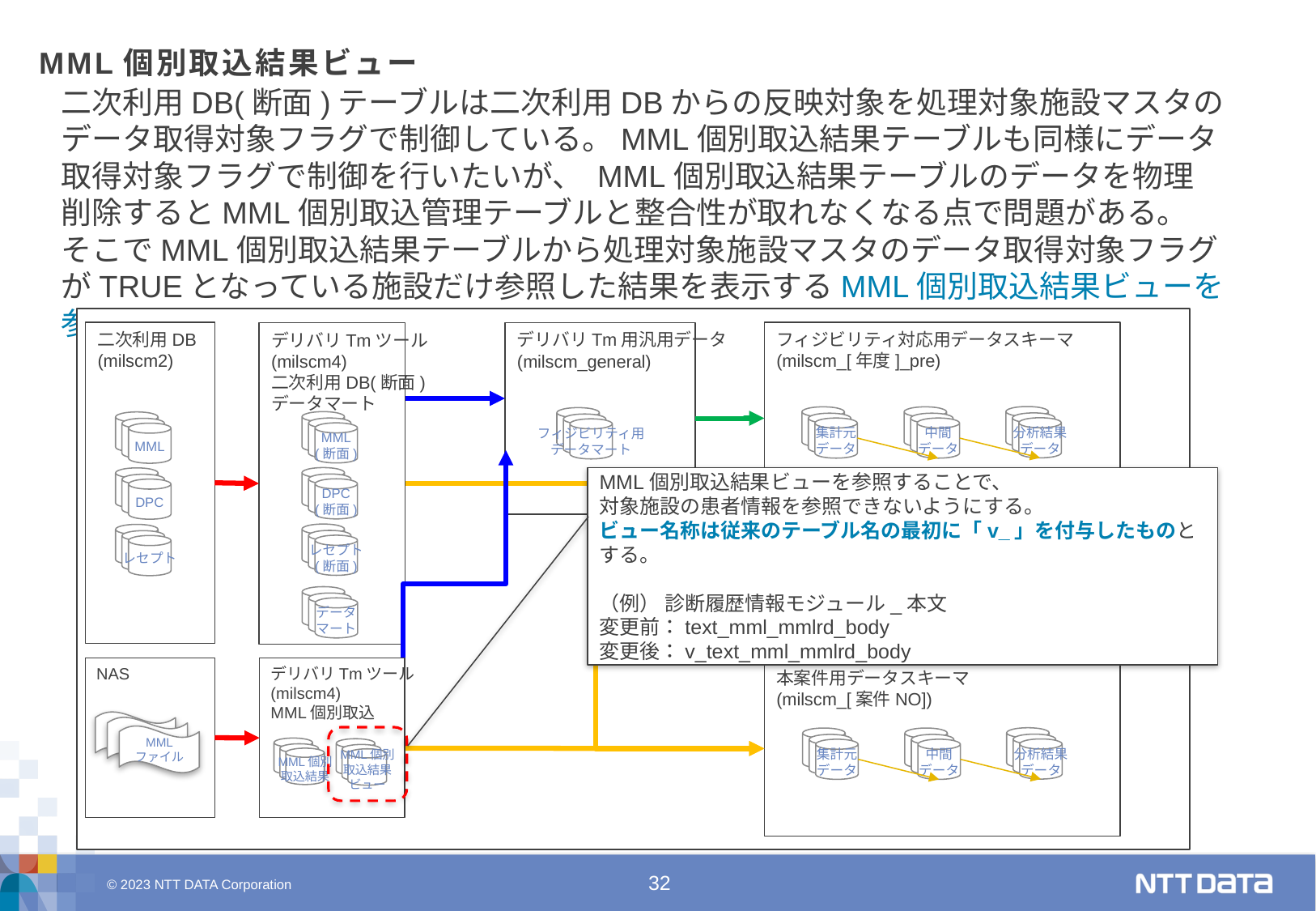

# MML個別取込結果ビュー
二次利用DB(断面)テーブルは二次利用DBからの反映対象を処理対象施設マスタのデータ取得対象フラグで制御している。MML個別取込結果テーブルも同様にデータ取得対象フラグで制御を行いたいが、 MML個別取込結果テーブルのデータを物理削除するとMML個別取込管理テーブルと整合性が取れなくなる点で問題がある。
そこでMML個別取込結果テーブルから処理対象施設マスタのデータ取得対象フラグがTRUEとなっている施設だけ参照した結果を表示するMML個別取込結果ビューを参照する運用としている。

二次利用DB
(milscm2)
フィジビリティ対応用データスキーマ
(milscm_[年度]_pre)
デリバリTmツール
(milscm4)
二次利用DB(断面)
データマート
デリバリTm用汎用データ
(milscm_general)

分析結果
データ

集計元
データ

中間
データ

フィジビリティ用
データマート

MML
(断面)

MML

DPC
(断面)
MML個別取込結果ビューを参照することで、
対象施設の患者情報を参照できないようにする。
ビュー名称は従来のテーブル名の最初に「v_」を付与したものとする。

（例） 診断履歴情報モジュール_本文
変更前：text_mml_mmlrd_body
変更後：v_text_mml_mmlrd_body

DPC

レセプト
(断面)

レセプト

データ
マート
NAS
デリバリTmツール
(milscm4)
MML個別取込
本案件用データスキーマ
(milscm_[案件NO])

MML
ファイル

分析結果
データ

集計元
データ

中間
データ

MML個別
取込結果

MML個別
取込結果
ビュー